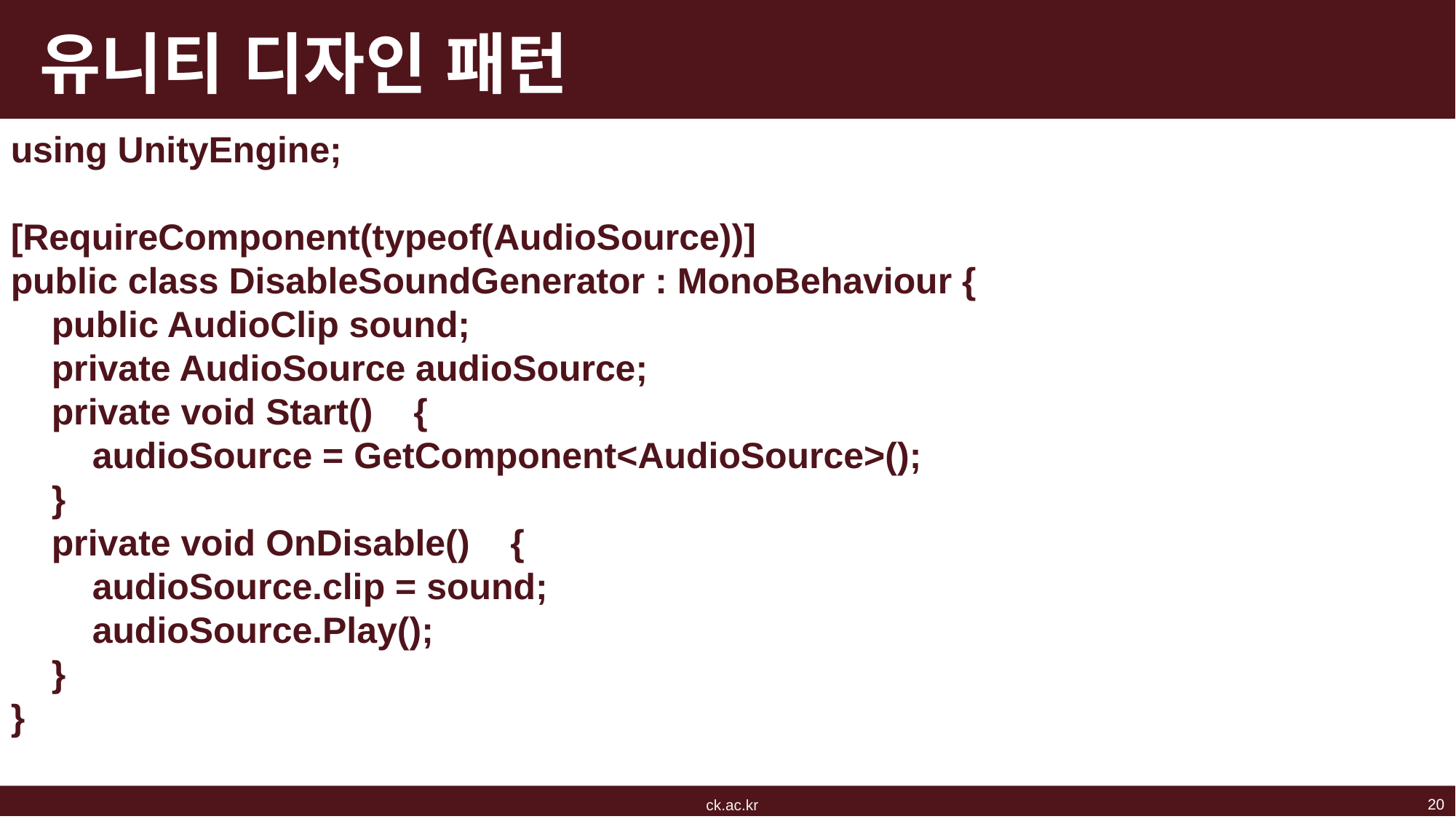

# 유니티 디자인 패턴
using UnityEngine;

[RequireComponent(typeof(AudioSource))]
public class DisableSoundGenerator : MonoBehaviour {
    public AudioClip sound;
    private AudioSource audioSource;
    private void Start()    {
        audioSource = GetComponent<AudioSource>();
    }
    private void OnDisable()    {
        audioSource.clip = sound;
        audioSource.Play();
    }
}
20
ck.ac.kr